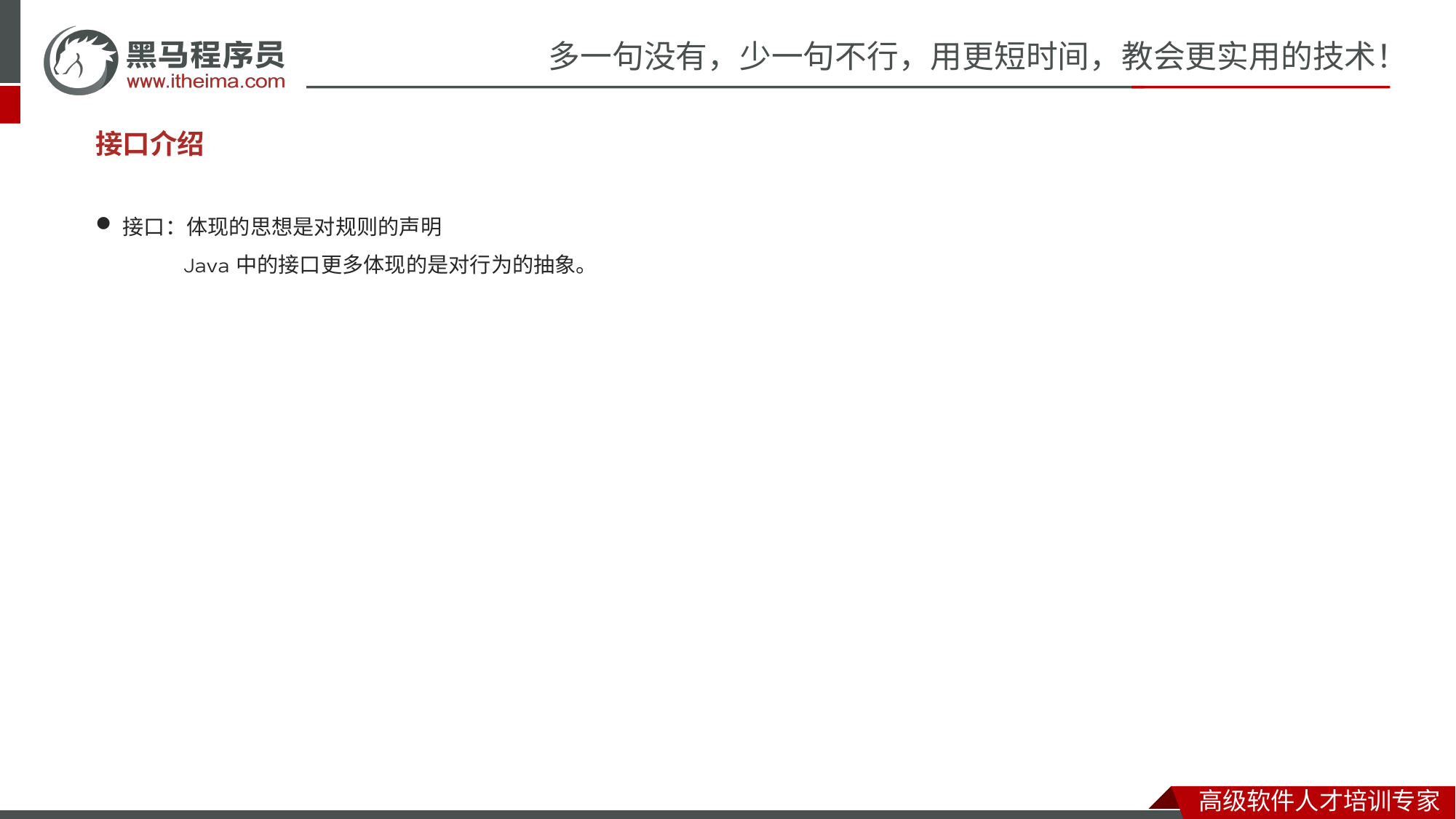

#

接口介绍
接口：体现的思想是对规则的声明
	Java中的接口更多体现的是对行为的抽象。